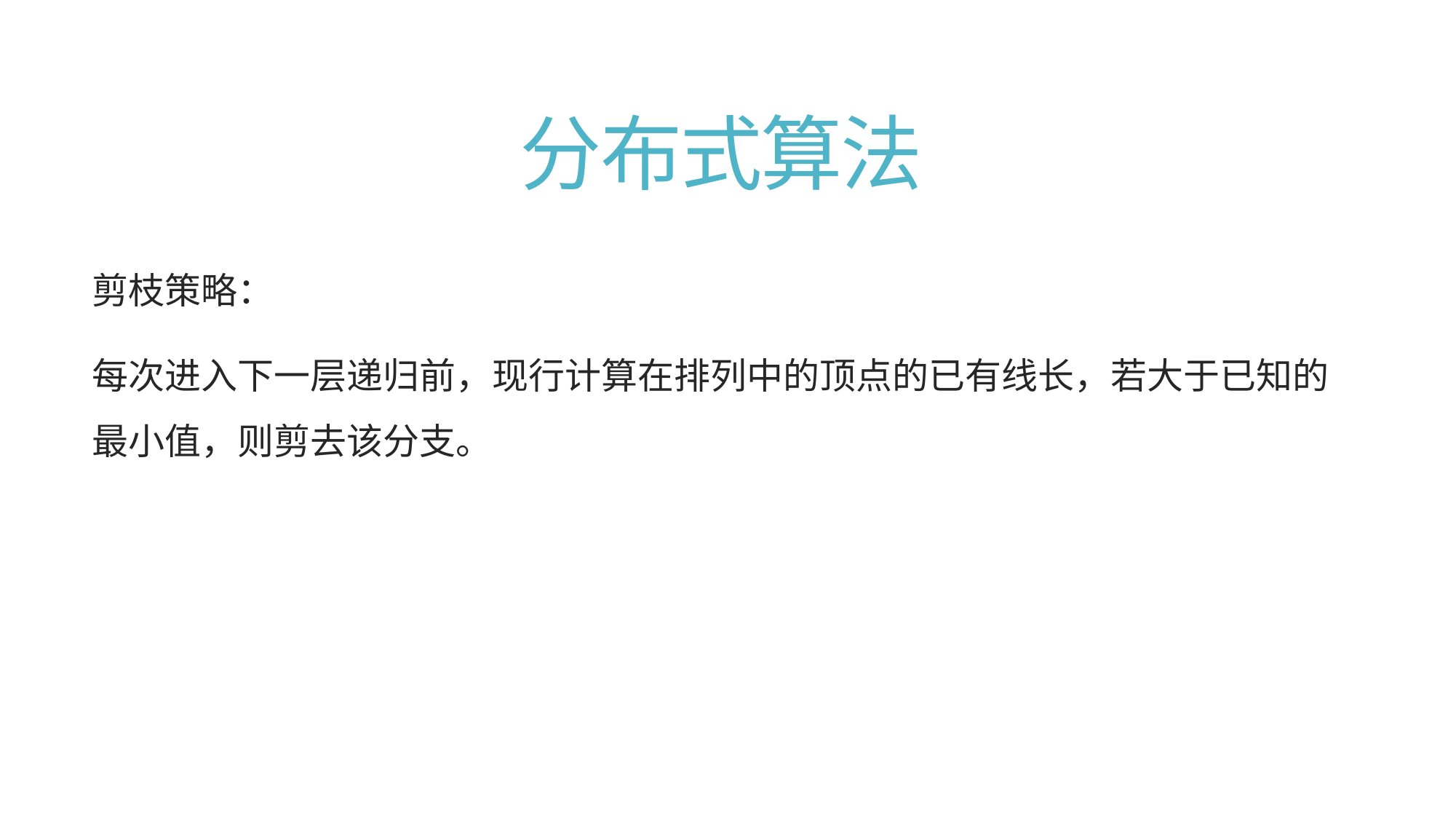

# 分布式算法
剪枝策略：
每次进入下一层递归前，现行计算在排列中的顶点的已有线长，若大于已知的最小值，则剪去该分支。